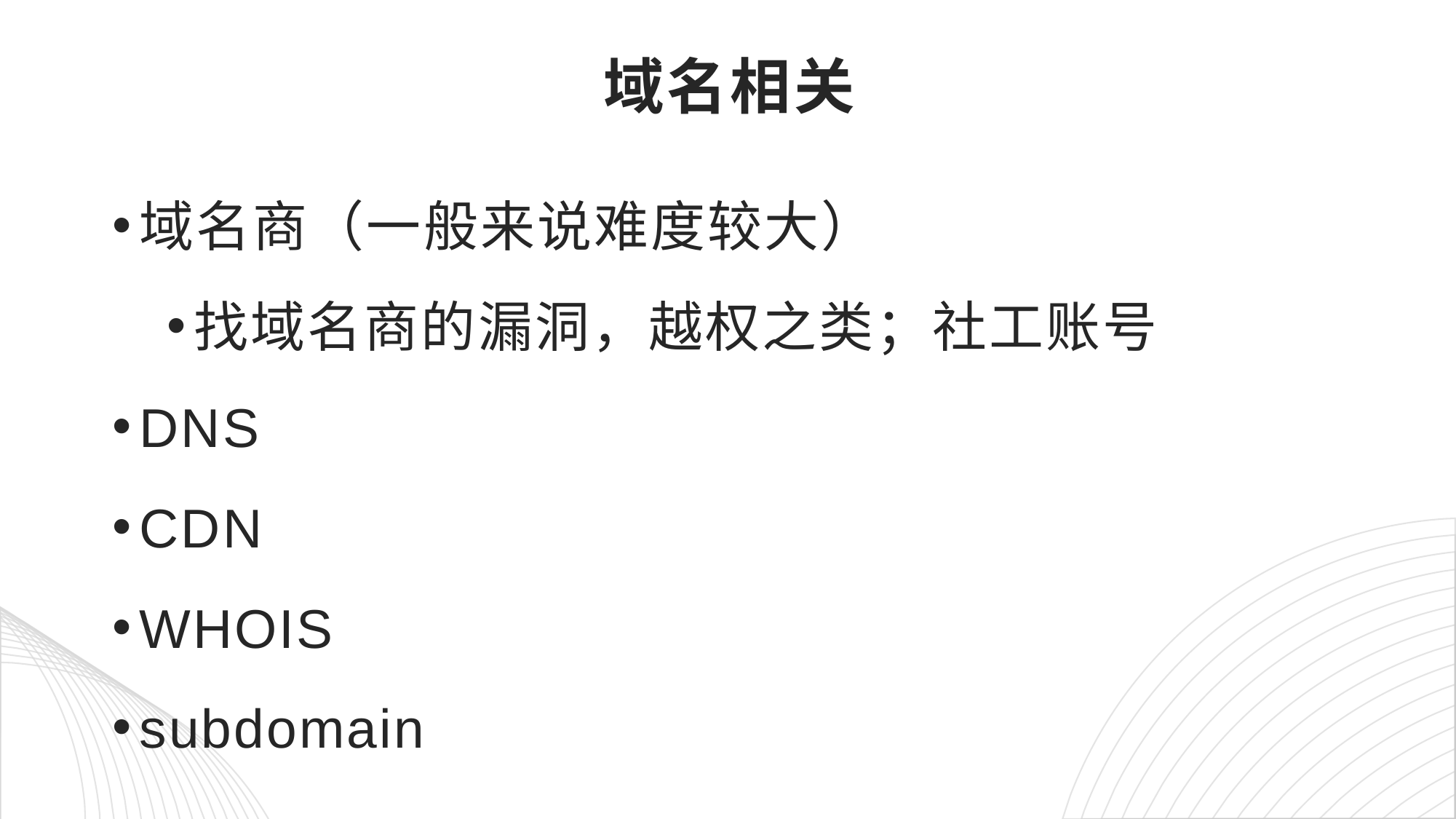

# 域名相关
域名商（一般来说难度较大）
找域名商的漏洞，越权之类；社工账号
DNS
CDN
WHOIS
subdomain